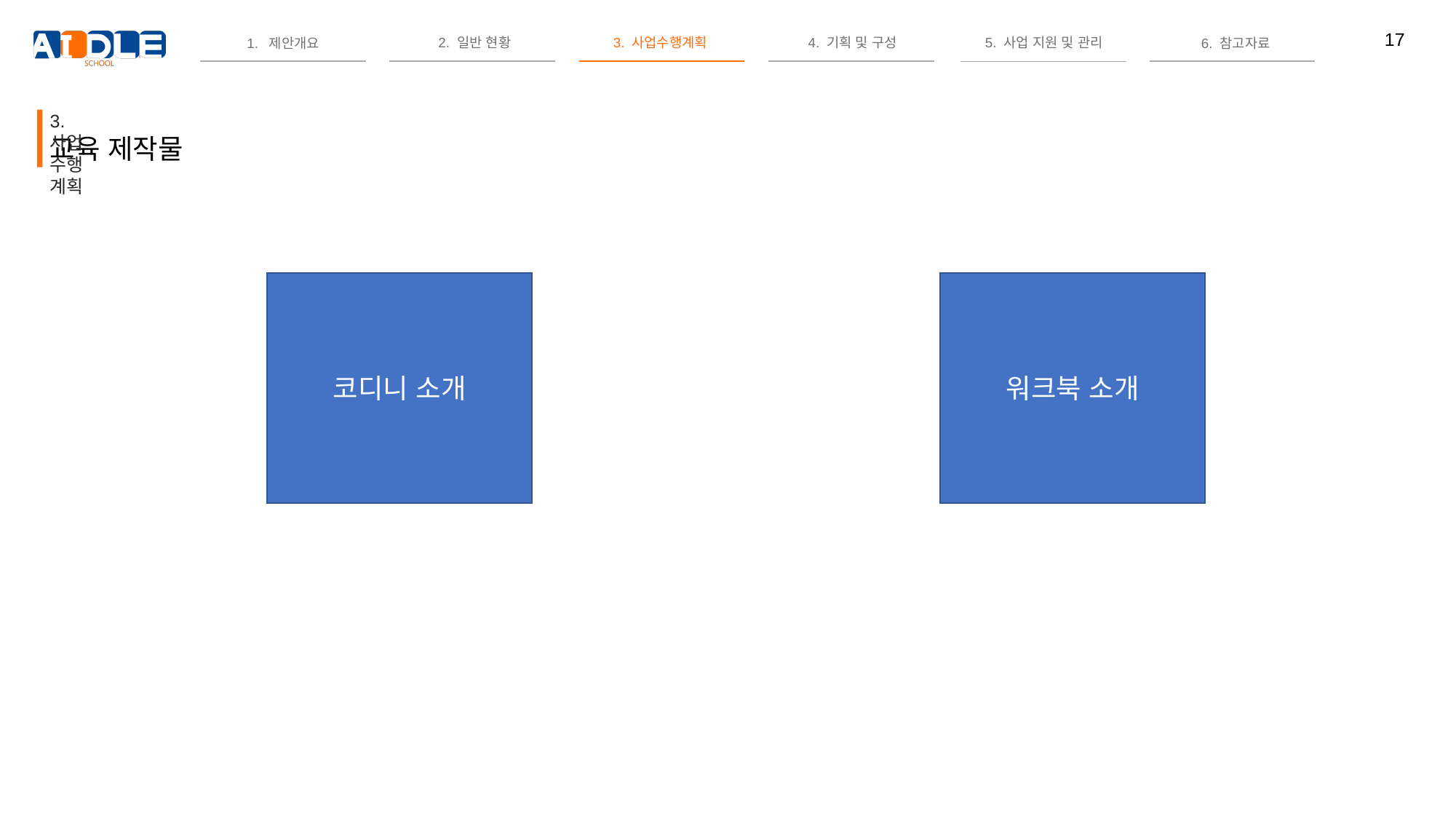

3. 사업 수행 계획
교육 제작물
코디니 소개
워크북 소개